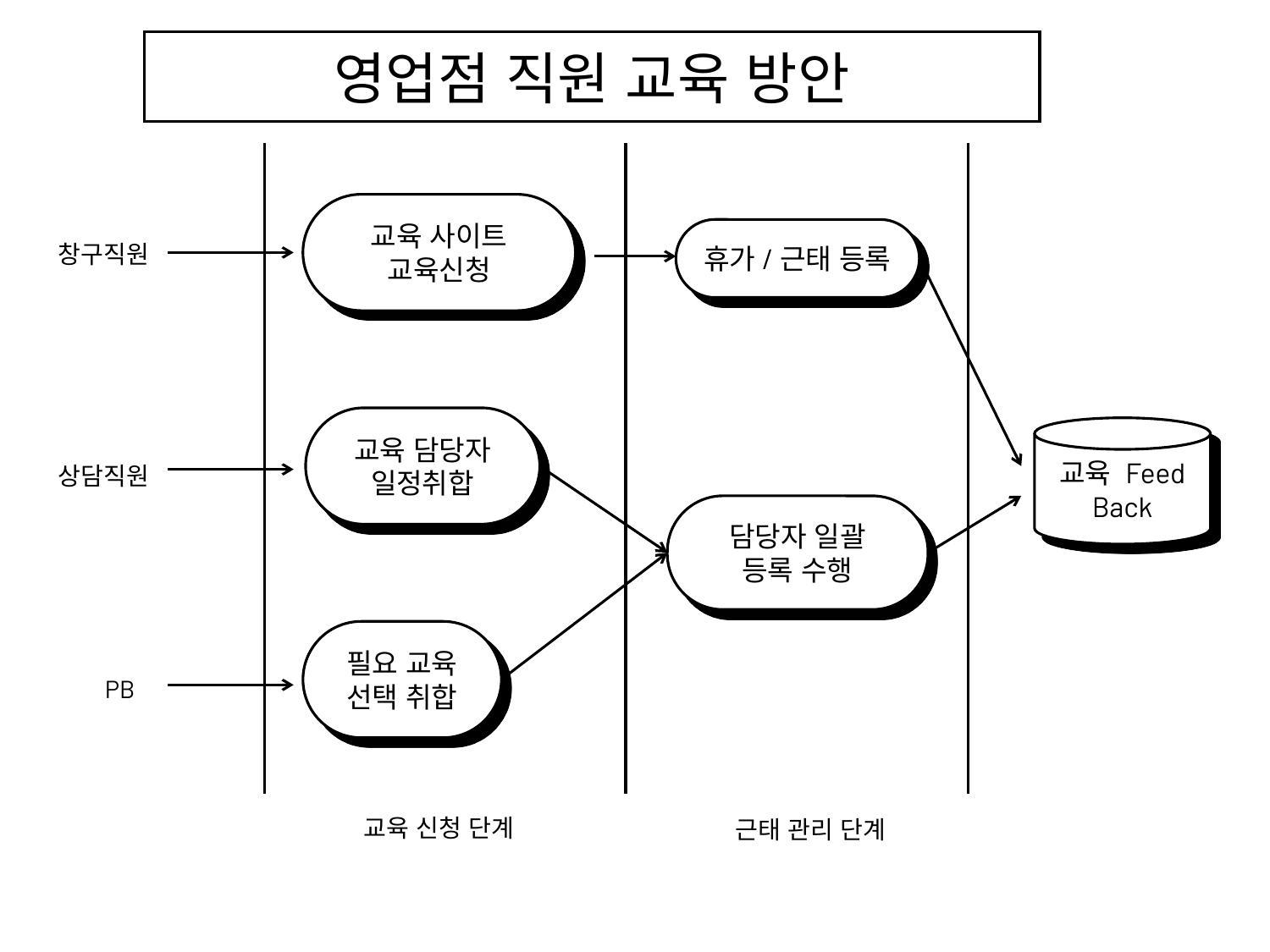

영업점 직원 교육 방안
교육 사이트
교육신청
휴가/근태 등록
창구직원
교육 담당자
일정취합
교육 Feed
Back
상담직원
담당자 일괄
등록 수행
필요 교육
선택 취합
PB
교육 신청 단계
근태 관리 단계